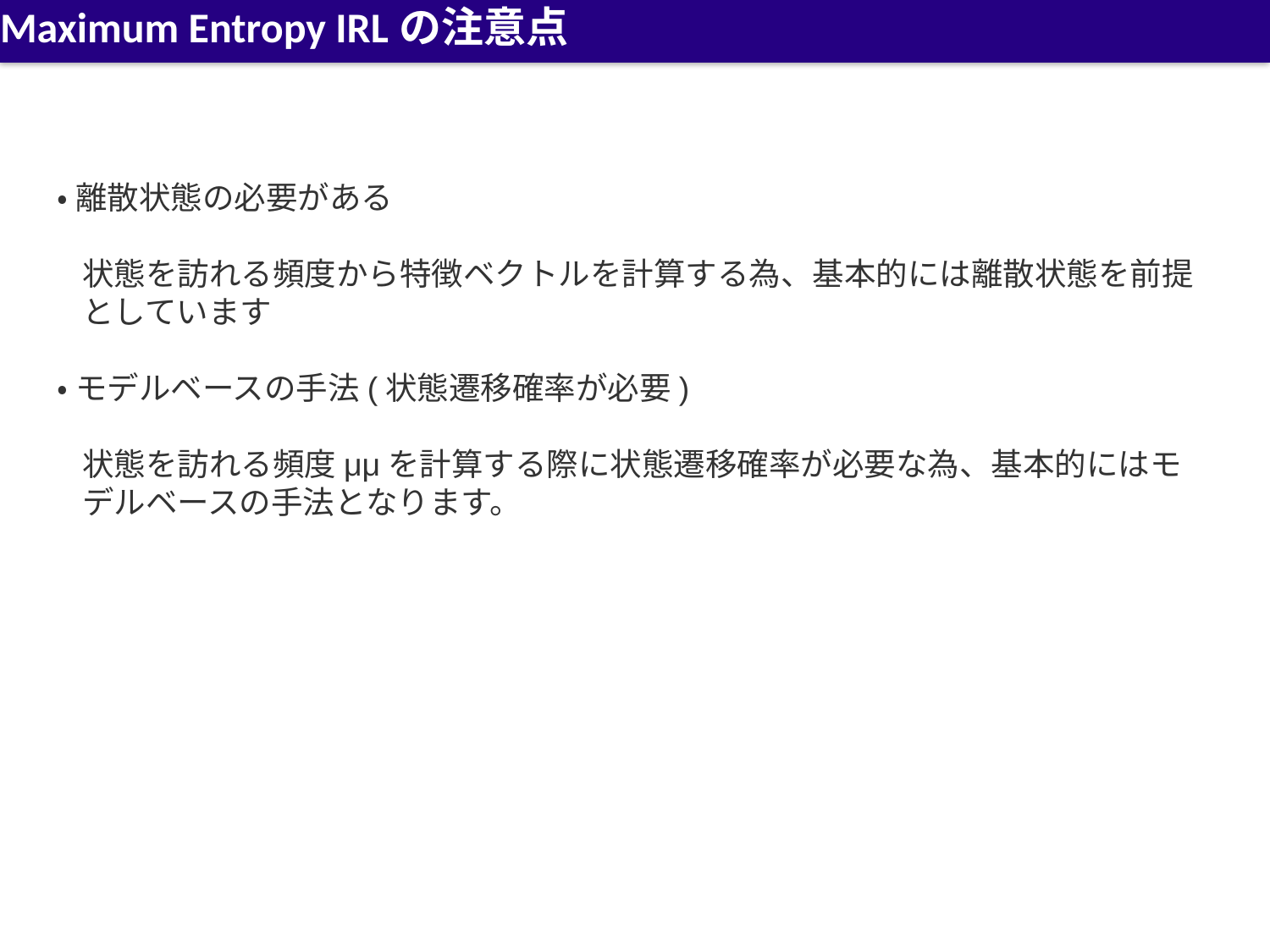

Maximum Entropy IRLの注意点
・ 離散状態の必要がある

状態を訪れる頻度から特徴ベクトルを計算する為、基本的には離散状態を前提としています

・ モデルベースの手法(状態遷移確率が必要)

状態を訪れる頻度μμを計算する際に状態遷移確率が必要な為、基本的にはモデルベースの手法となります。